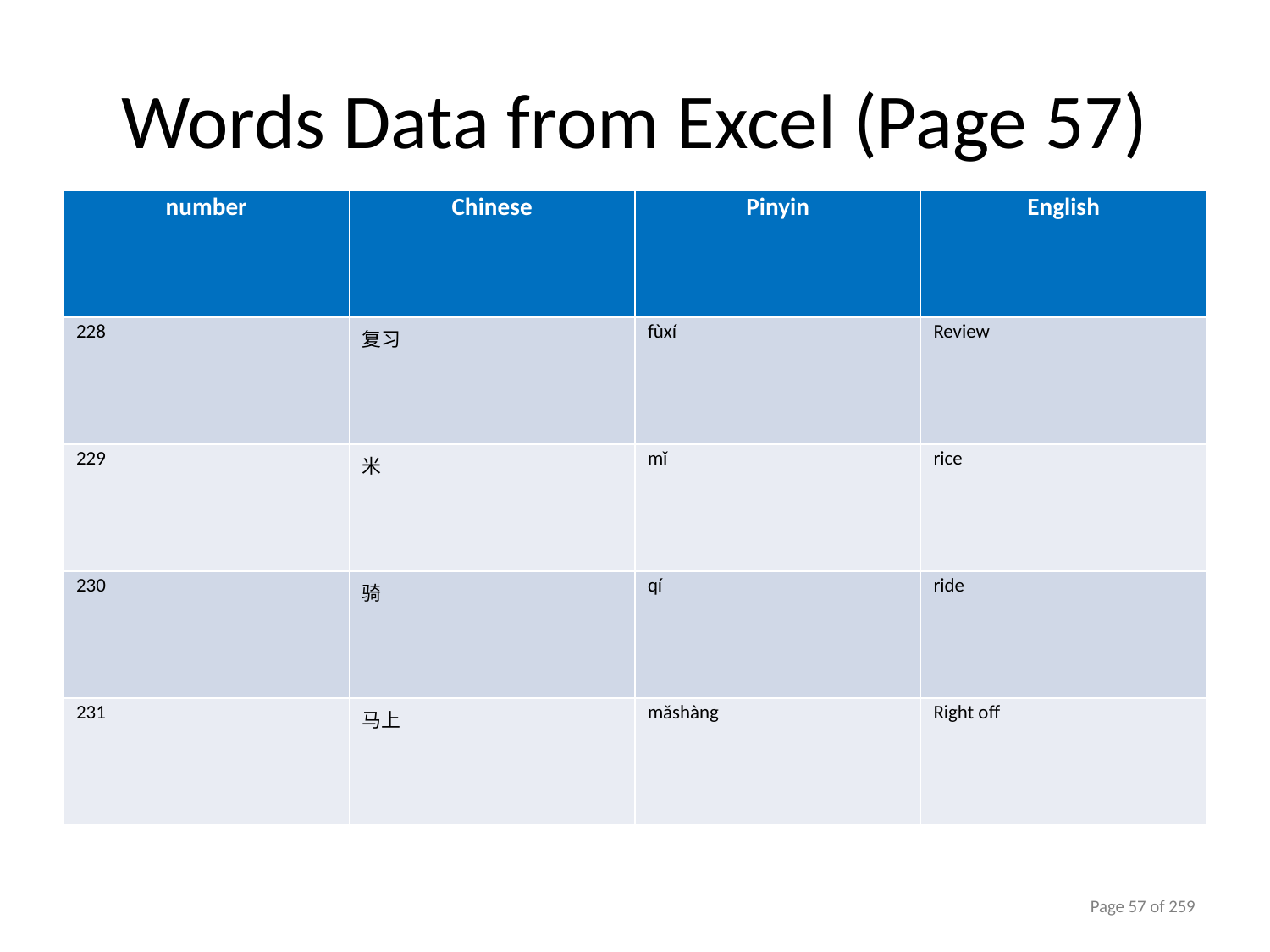

# Words Data from Excel (Page 57)
| number | Chinese | Pinyin | English |
| --- | --- | --- | --- |
| 228 | 复习 | fùxí | Review |
| 229 | 米 | mǐ | rice |
| 230 | 骑 | qí | ride |
| 231 | 马上 | mǎshàng | Right off |

Page 57 of 259